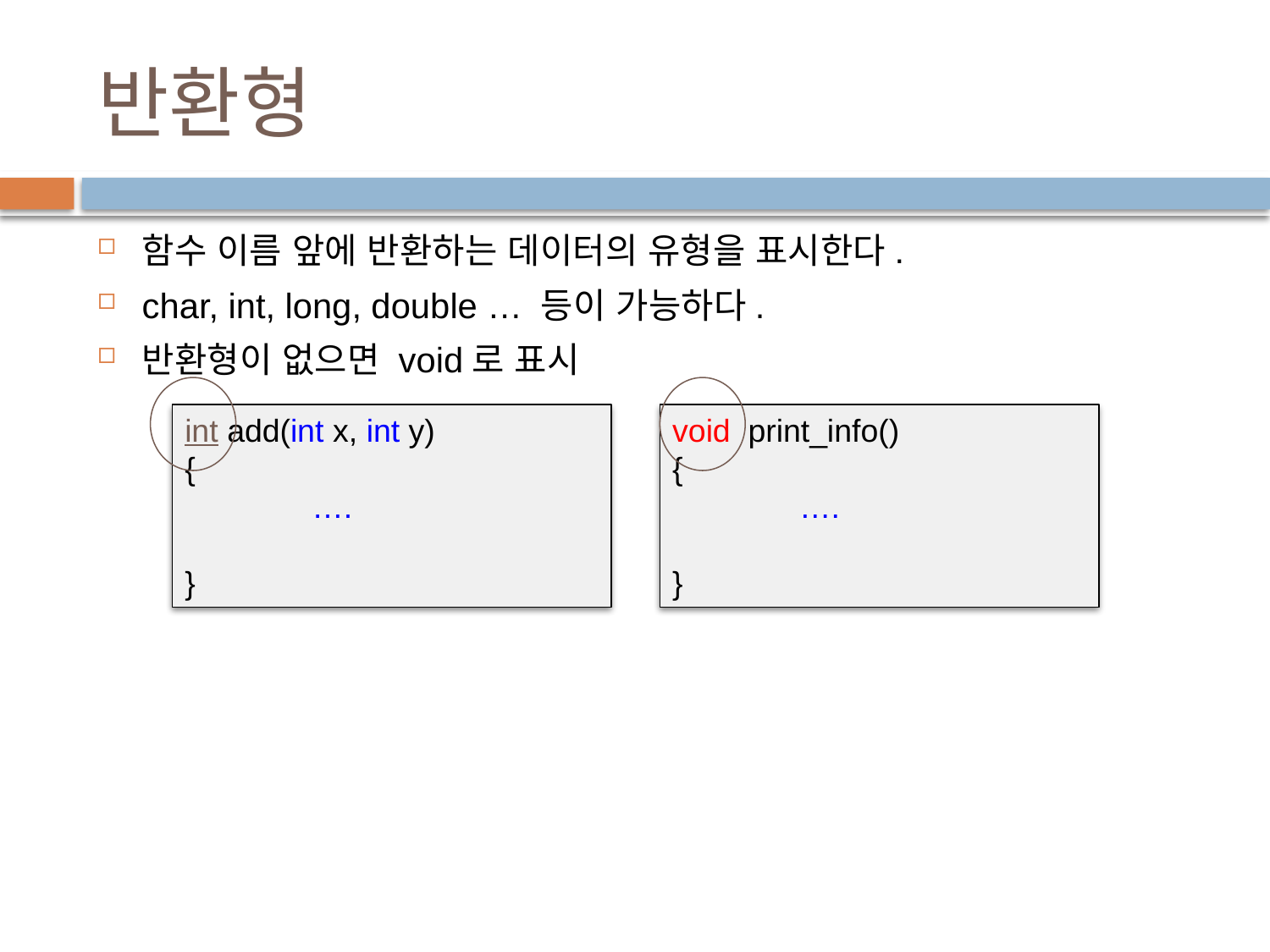

# 반환형
함수 이름 앞에 반환하는 데이터의 유형을 표시한다.
char, int, long, double … 등이 가능하다.
반환형이 없으면 void로 표시

int add(int x, int y)
{
	….

}
void  print_info()
{
	….

}